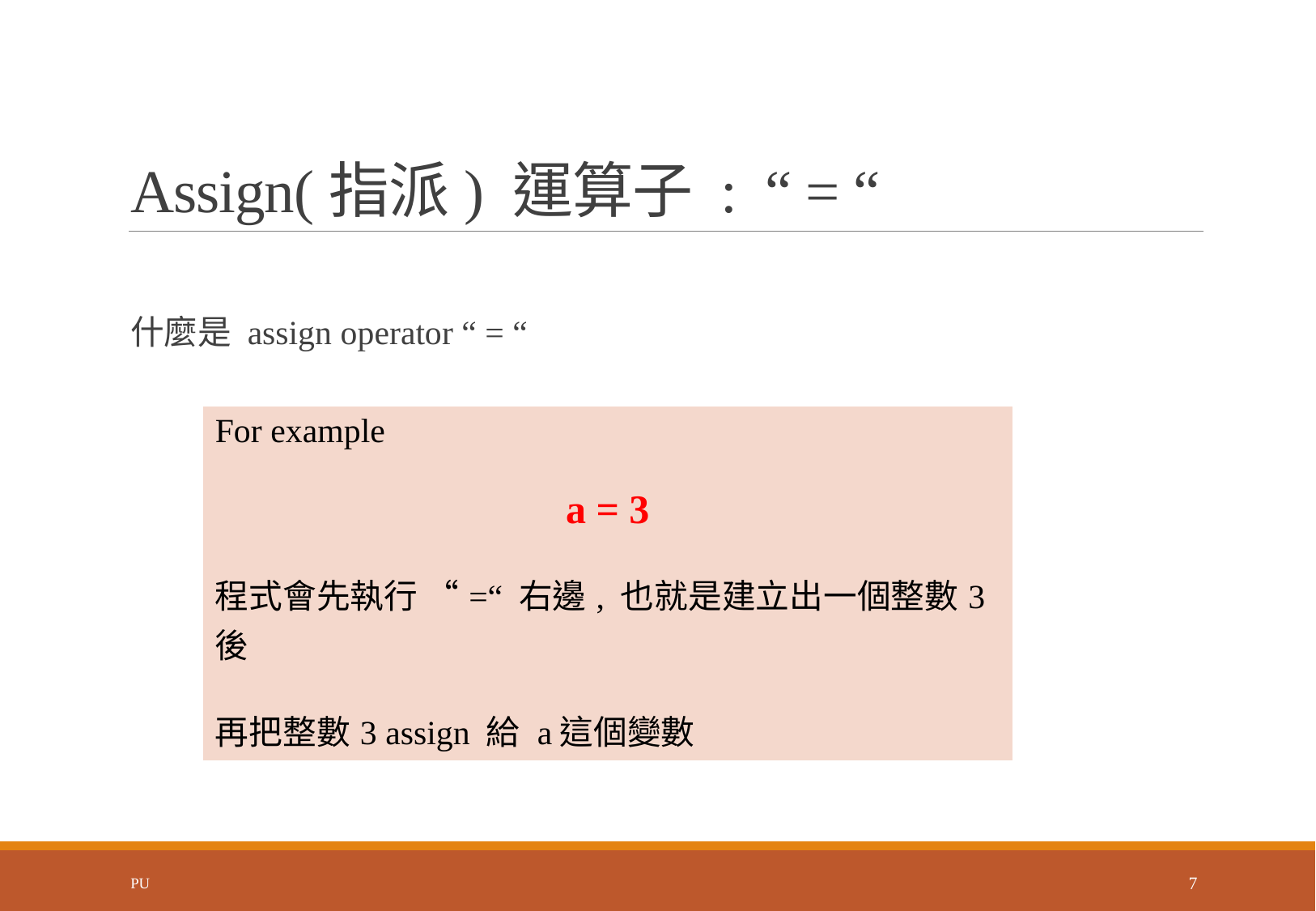

# Assign(指派) 運算子 :  “ = “

什麼是 assign operator “ = “

| For example a = 3 程式會先執行 “=“ 右邊, 也就是建立出一個整數3後 再把整數3 assign 給 a這個變數 |
| --- |
PU
7